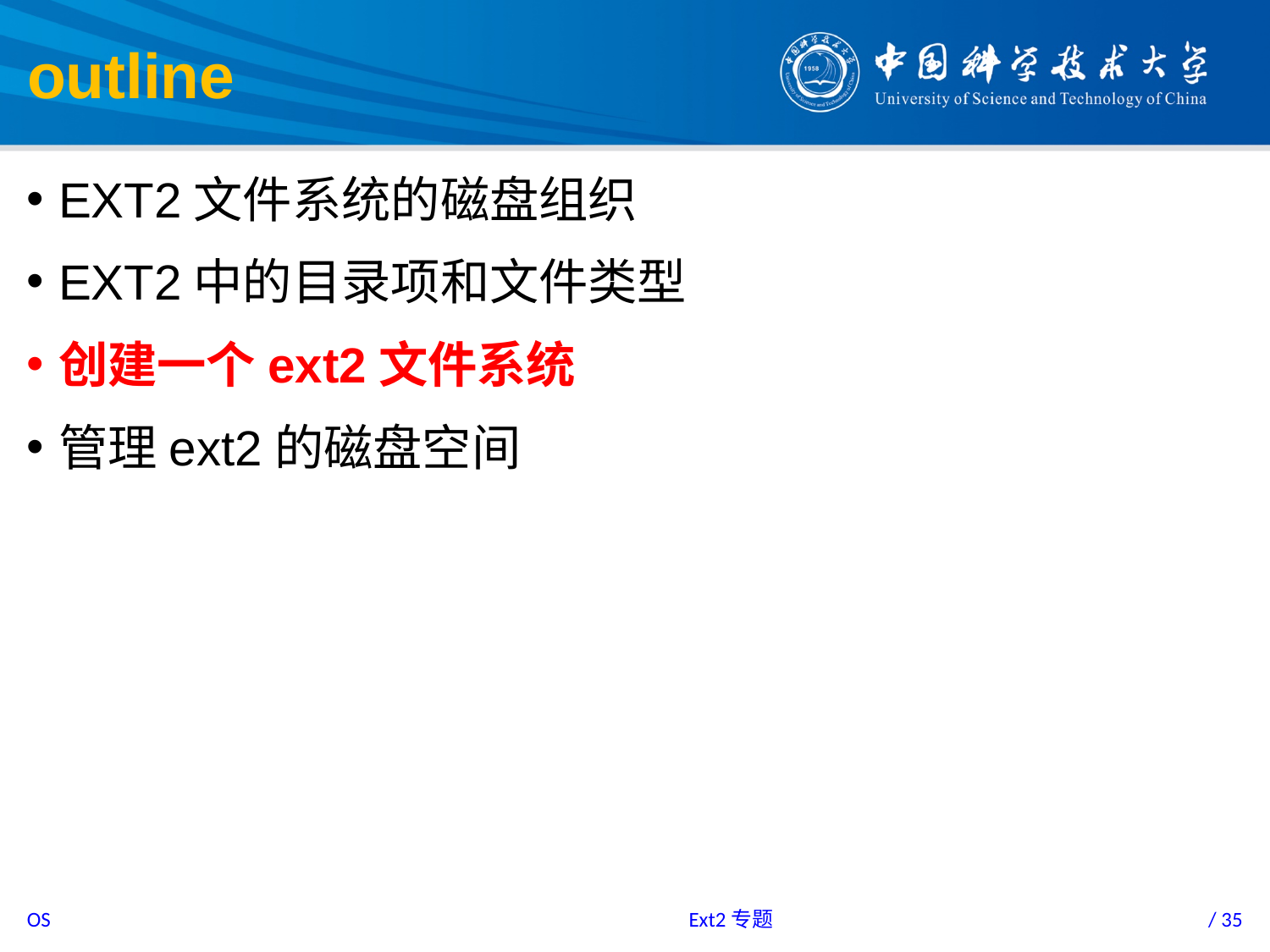

# outline
EXT2文件系统的磁盘组织
EXT2中的目录项和文件类型
创建一个ext2文件系统
管理ext2的磁盘空间
Ext2专题